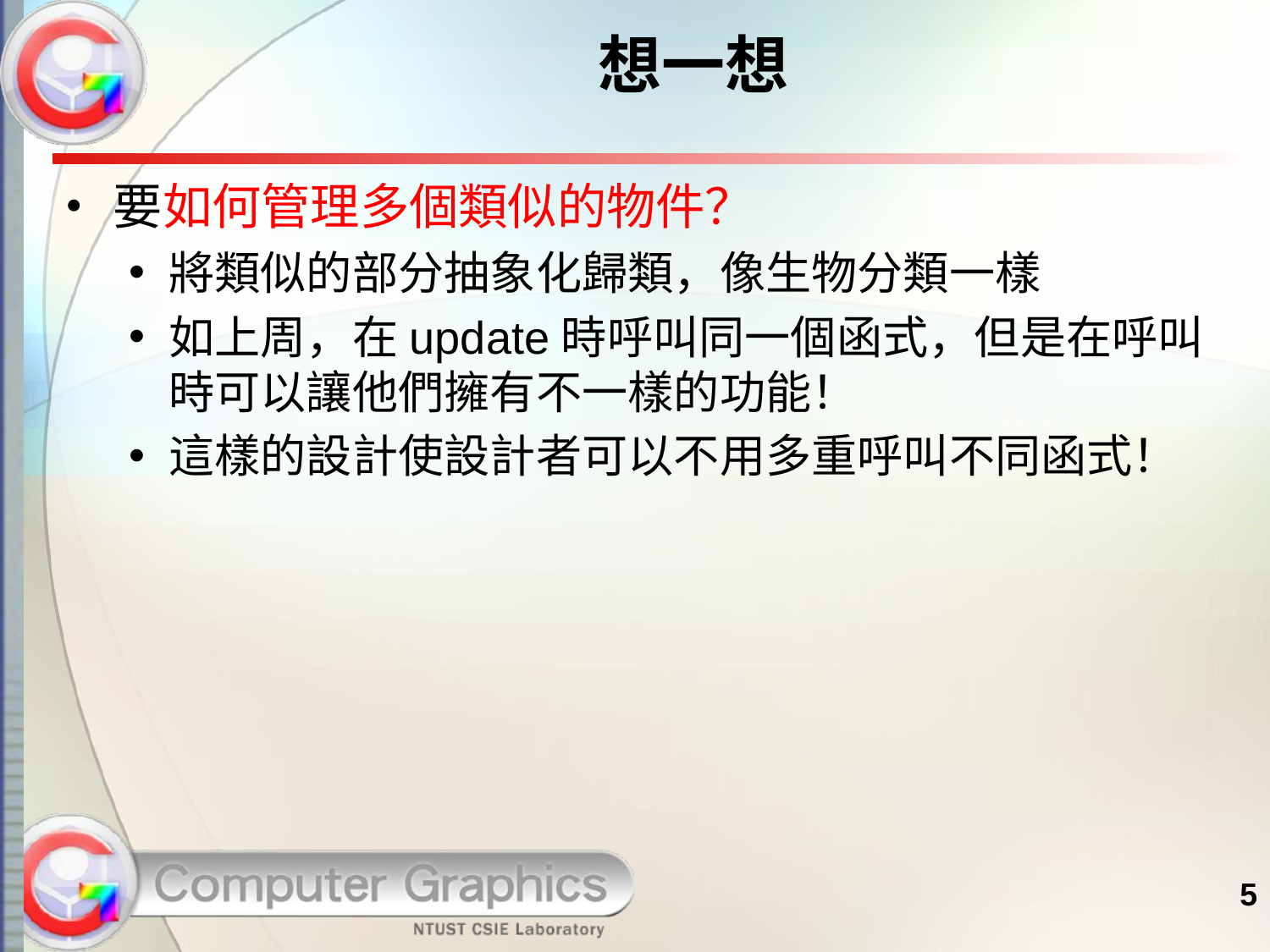

# 想一想
要如何管理多個類似的物件？
將類似的部分抽象化歸類，像生物分類一樣
如上周，在update時呼叫同一個函式，但是在呼叫時可以讓他們擁有不一樣的功能！
這樣的設計使設計者可以不用多重呼叫不同函式！
5